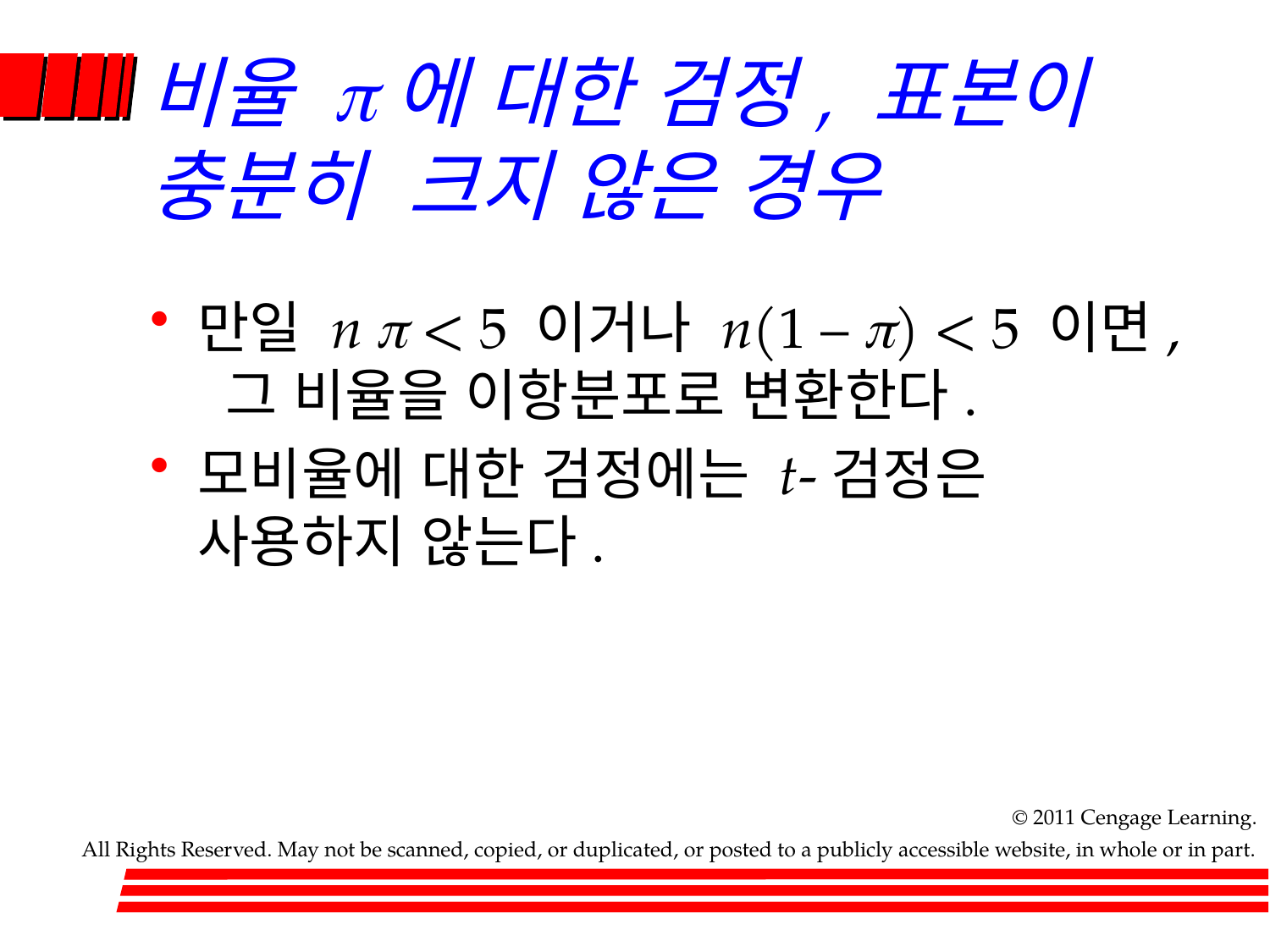

# 비율 π에 대한 검정, 표본이 충분히  크지 않은 경우
만일 n π < 5 이거나 n(1 – π) < 5 이면,   그 비율을 이항분포로 변환한다.
모비율에 대한 검정에는 t-검정은 사용하지 않는다.
		           © 2011 Cengage Learning.
All Rights Reserved. May not be scanned, copied, or duplicated, or posted to a publicly accessible website, in whole or in part.